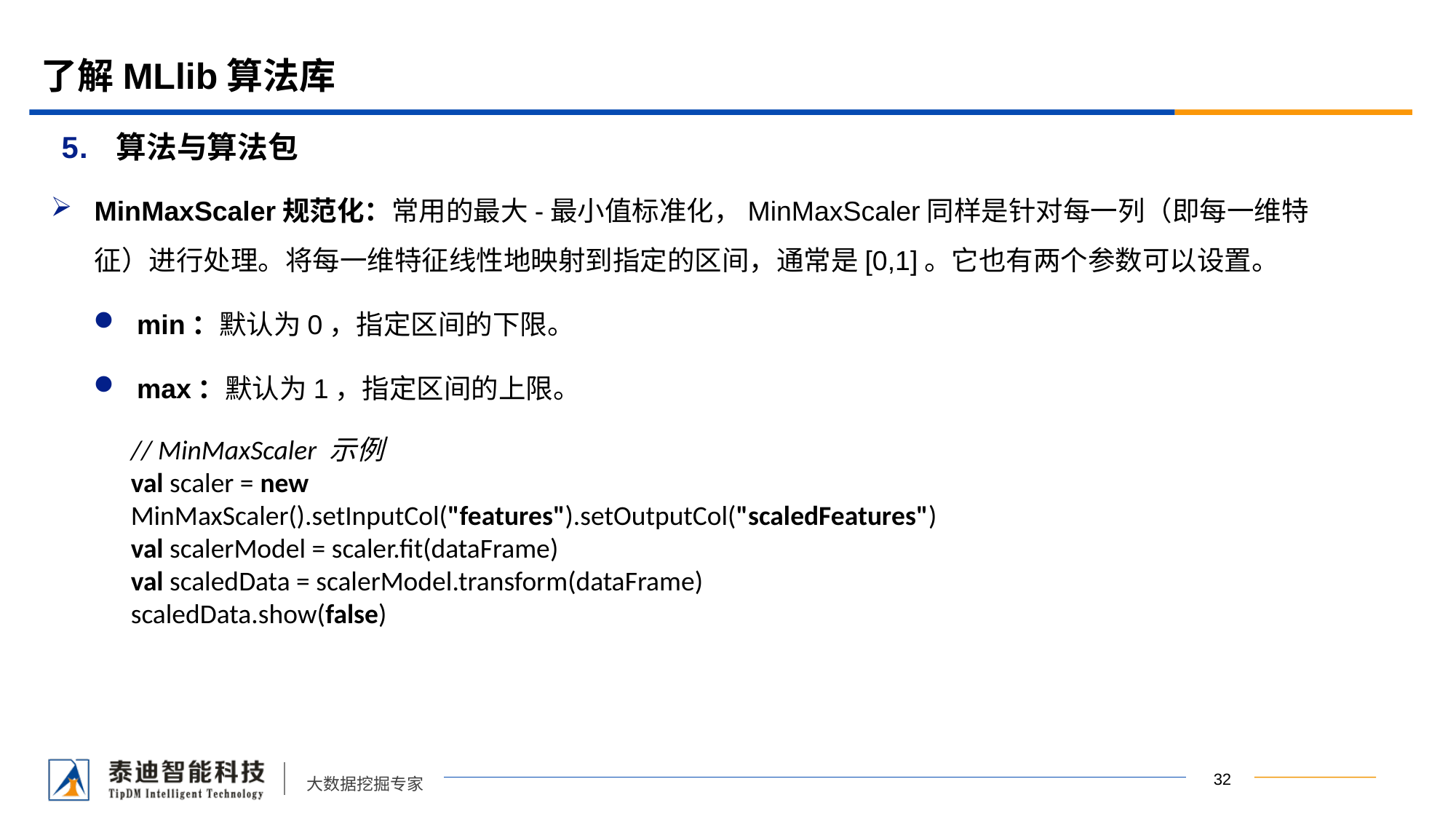

# 了解MLlib算法库
算法与算法包
MinMaxScaler规范化：常用的最大-最小值标准化，MinMaxScaler同样是针对每一列（即每一维特征）进行处理。将每一维特征线性地映射到指定的区间，通常是[0,1]。它也有两个参数可以设置。
min：默认为0，指定区间的下限。
max：默认为1，指定区间的上限。

// MinMaxScaler 示例
val scaler = new MinMaxScaler().setInputCol("features").setOutputCol("scaledFeatures")
val scalerModel = scaler.fit(dataFrame)
val scaledData = scalerModel.transform(dataFrame)
scaledData.show(false)